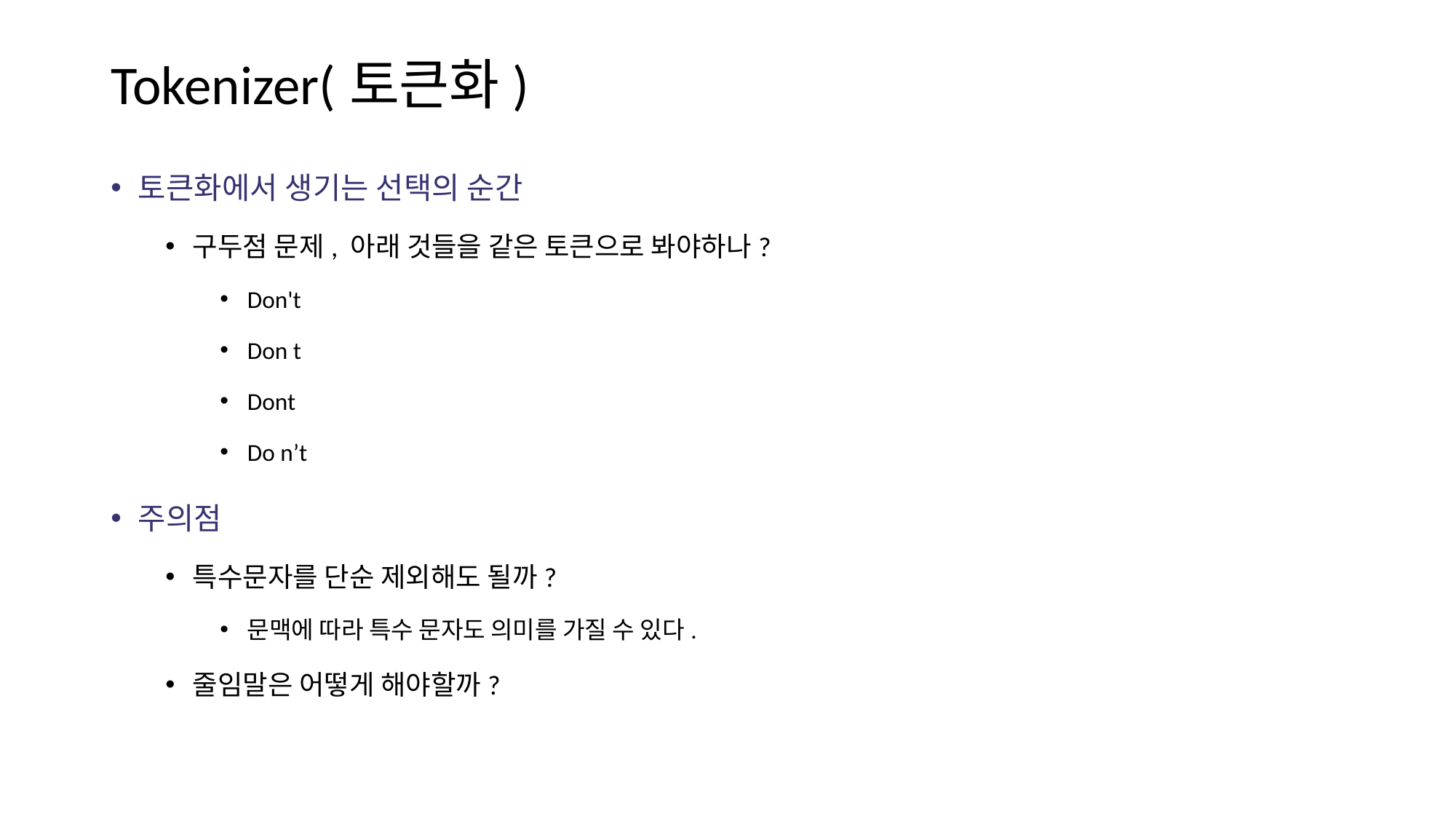

# Tokenizer(토큰화)
토큰화에서 생기는 선택의 순간
구두점 문제, 아래 것들을 같은 토큰으로 봐야하나?
Don't
Don t
Dont
Do n’t
주의점
특수문자를 단순 제외해도 될까?
문맥에 따라 특수 문자도 의미를 가질 수 있다.
줄임말은 어떻게 해야할까?